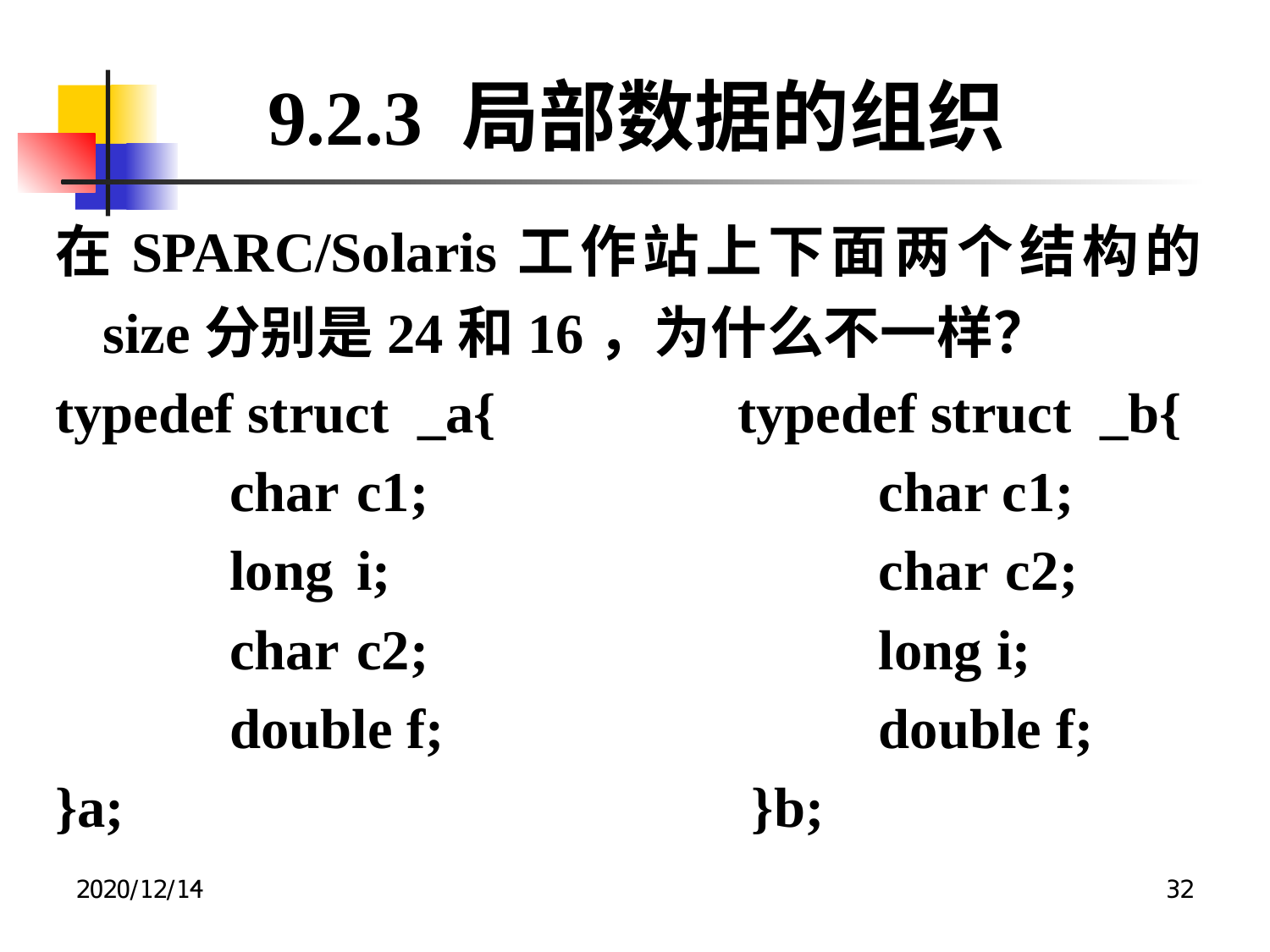

9.2.3 局部数据的组织
在SPARC/Solaris工作站上下面两个结构的size分别是24和16，为什么不一样？
typedef struct  _a{		typedef struct  _b{
		char 	c1;				 char c1;
		long 	i;				 char	 c2;
		char	c2;				 long i;
		double f;				 double f;
}a;					 }b;
2020/12/14
32